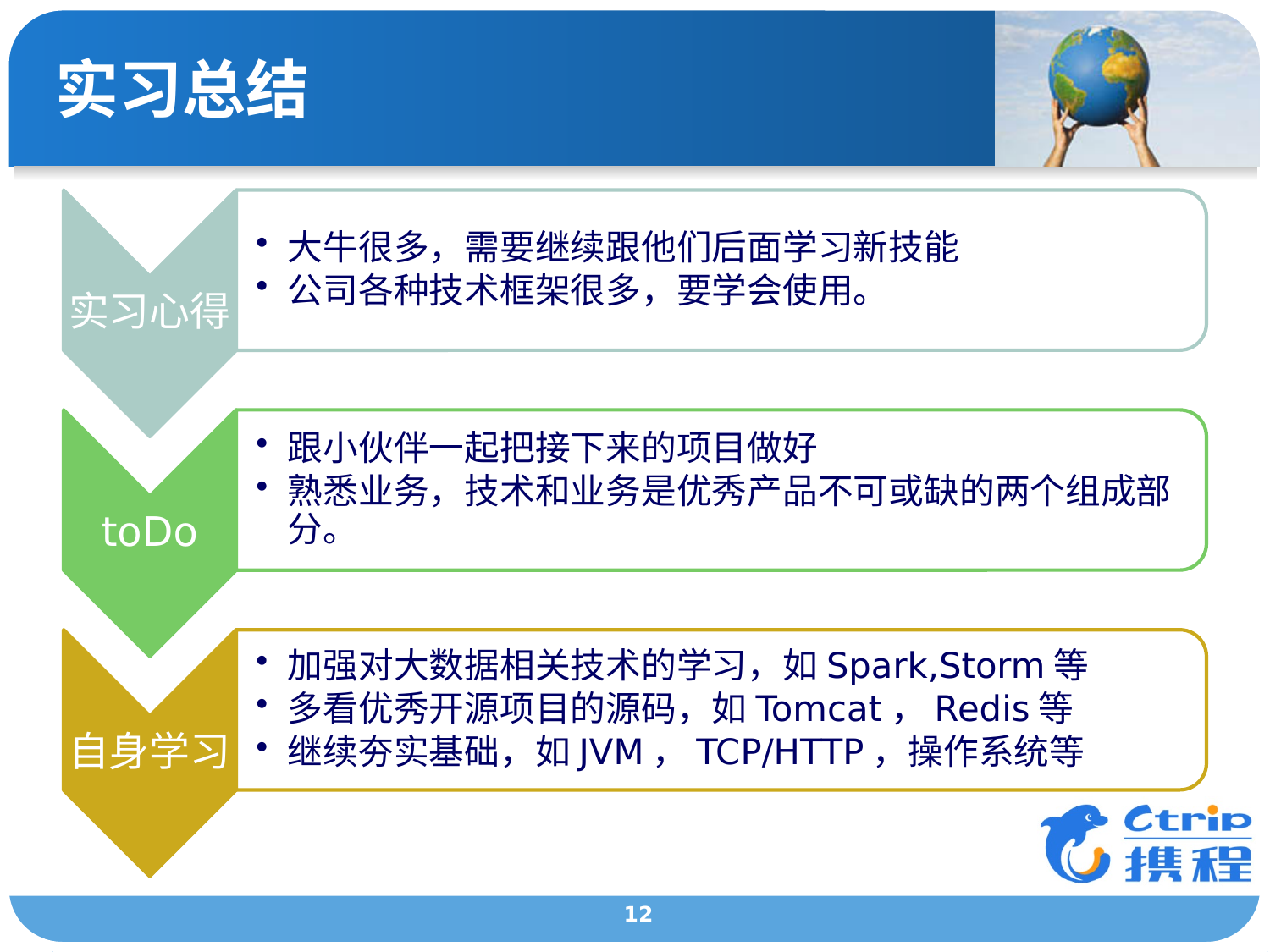

# 实习总结
实习心得
大牛很多，需要继续跟他们后面学习新技能
公司各种技术框架很多，要学会使用。
toDo
跟小伙伴一起把接下来的项目做好
熟悉业务，技术和业务是优秀产品不可或缺的两个组成部分。
自身学习
加强对大数据相关技术的学习，如Spark,Storm等
多看优秀开源项目的源码，如Tomcat，Redis等
继续夯实基础，如JVM，TCP/HTTP，操作系统等
12